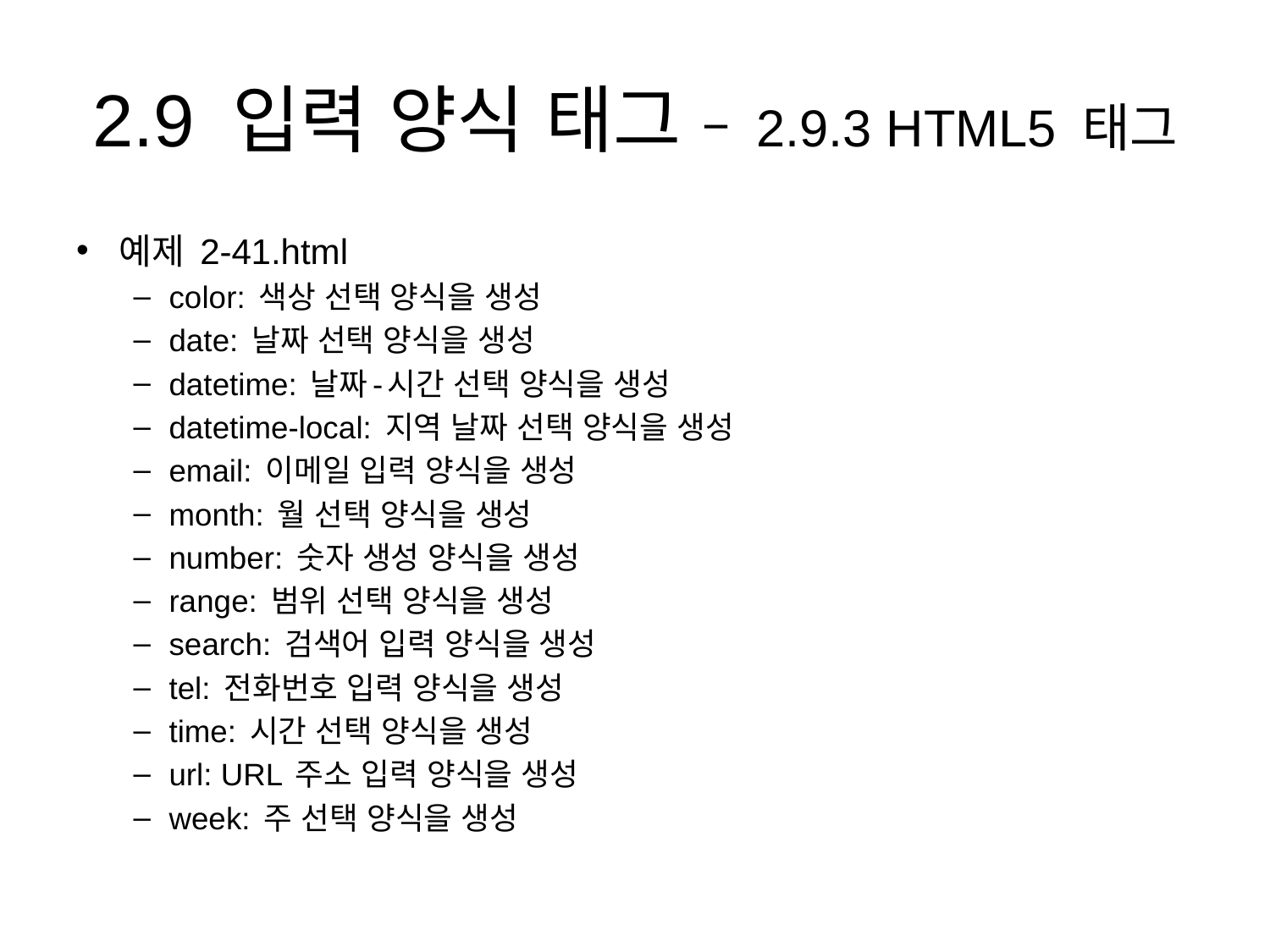

# 2.9 입력 양식 태그 – 2.9.3 HTML5 태그
예제 2-41.html
color: 색상 선택 양식을 생성
date: 날짜 선택 양식을 생성
datetime: 날짜-시간 선택 양식을 생성
datetime-local: 지역 날짜 선택 양식을 생성
email: 이메일 입력 양식을 생성
month: 월 선택 양식을 생성
number: 숫자 생성 양식을 생성
range: 범위 선택 양식을 생성
search: 검색어 입력 양식을 생성
tel: 전화번호 입력 양식을 생성
time: 시간 선택 양식을 생성
url: URL 주소 입력 양식을 생성
week: 주 선택 양식을 생성